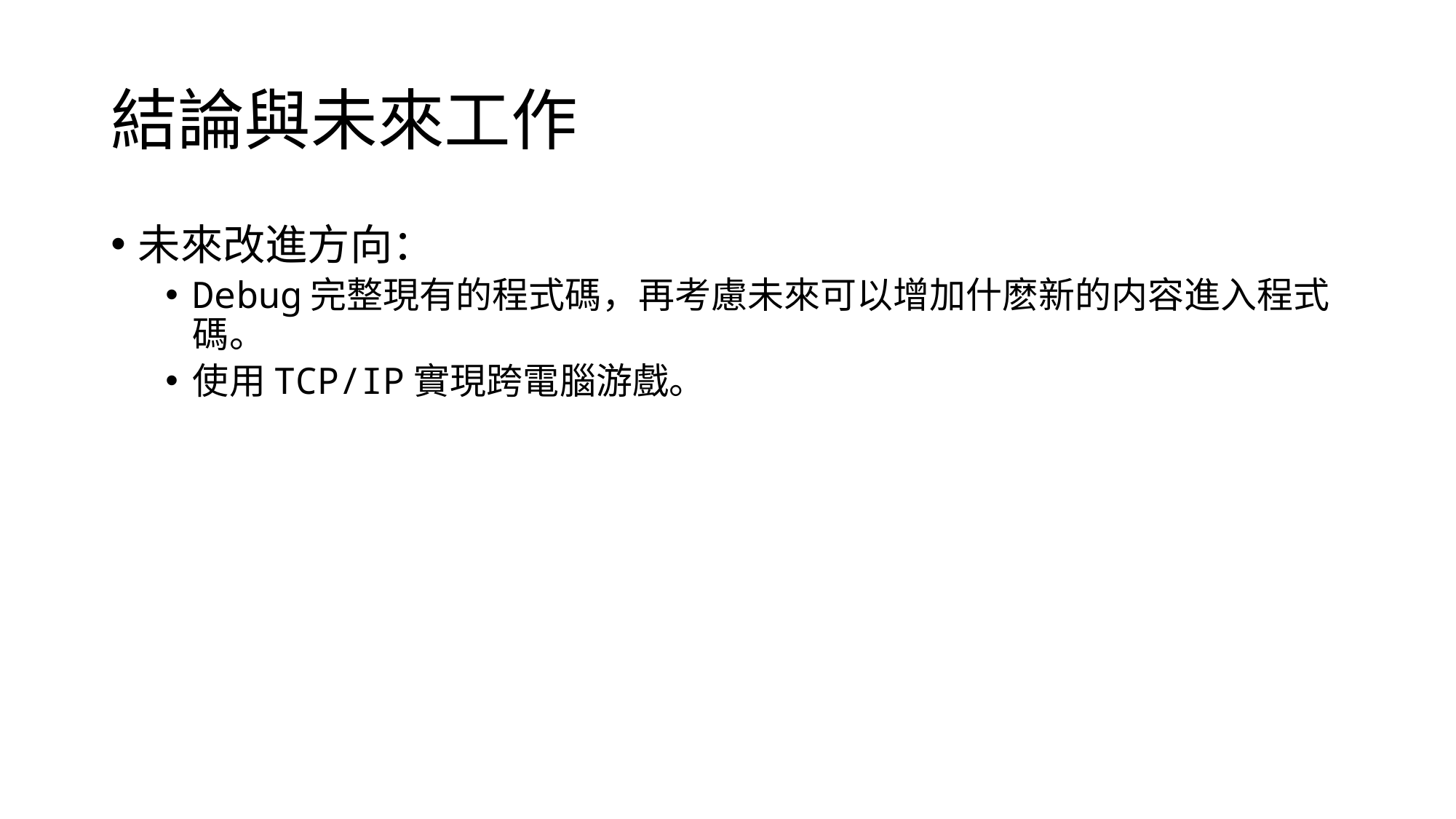

# 結論與未來工作
未來改進方向：
Debug完整現有的程式碼，再考慮未來可以增加什麽新的内容進入程式碼。
使用TCP/IP實現跨電腦游戲。